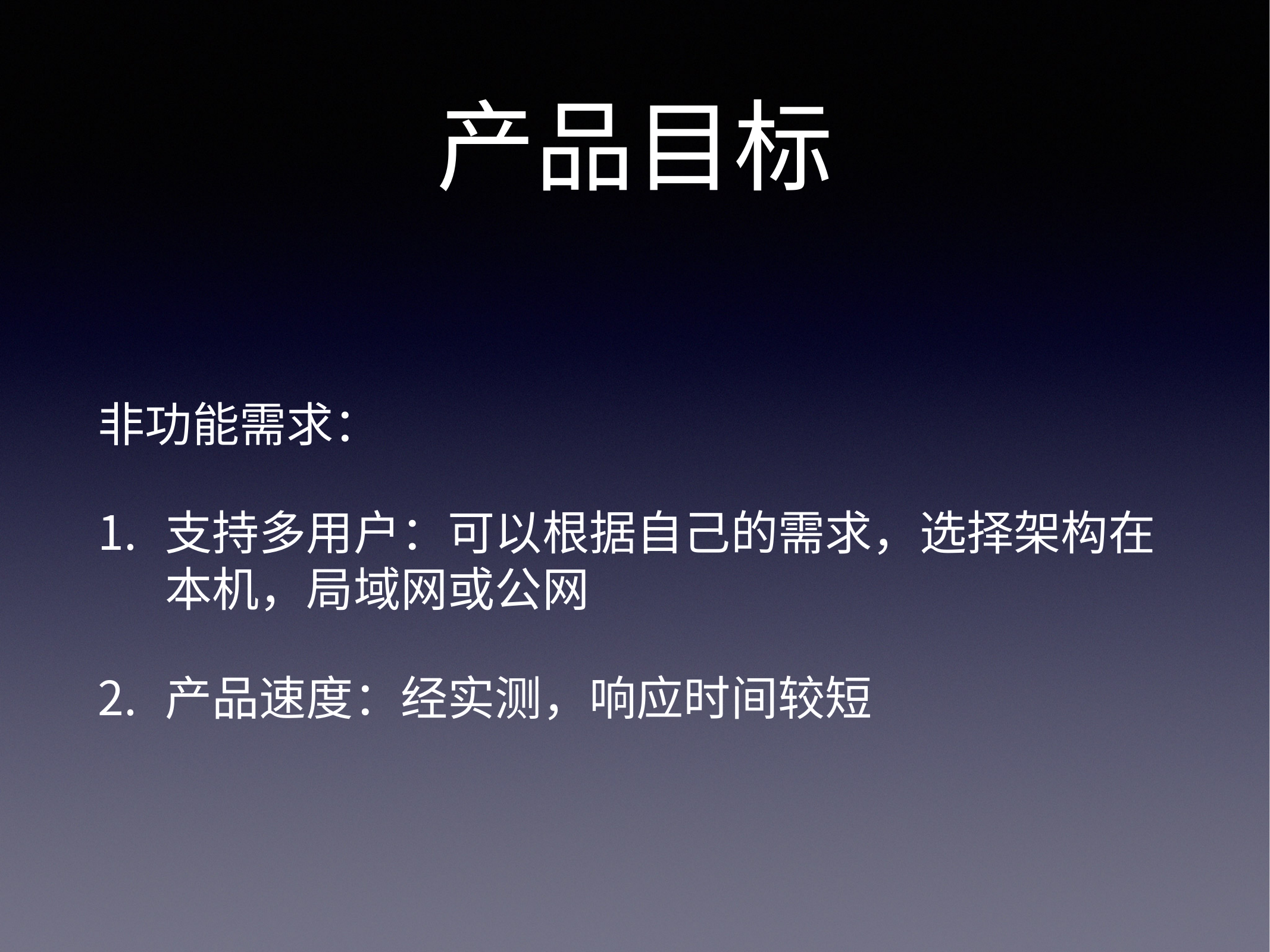

非功能需求：
支持多用户：可以根据自己的需求，选择架构在本机，局域网或公网
产品速度：经实测，响应时间较短
# 产品目标